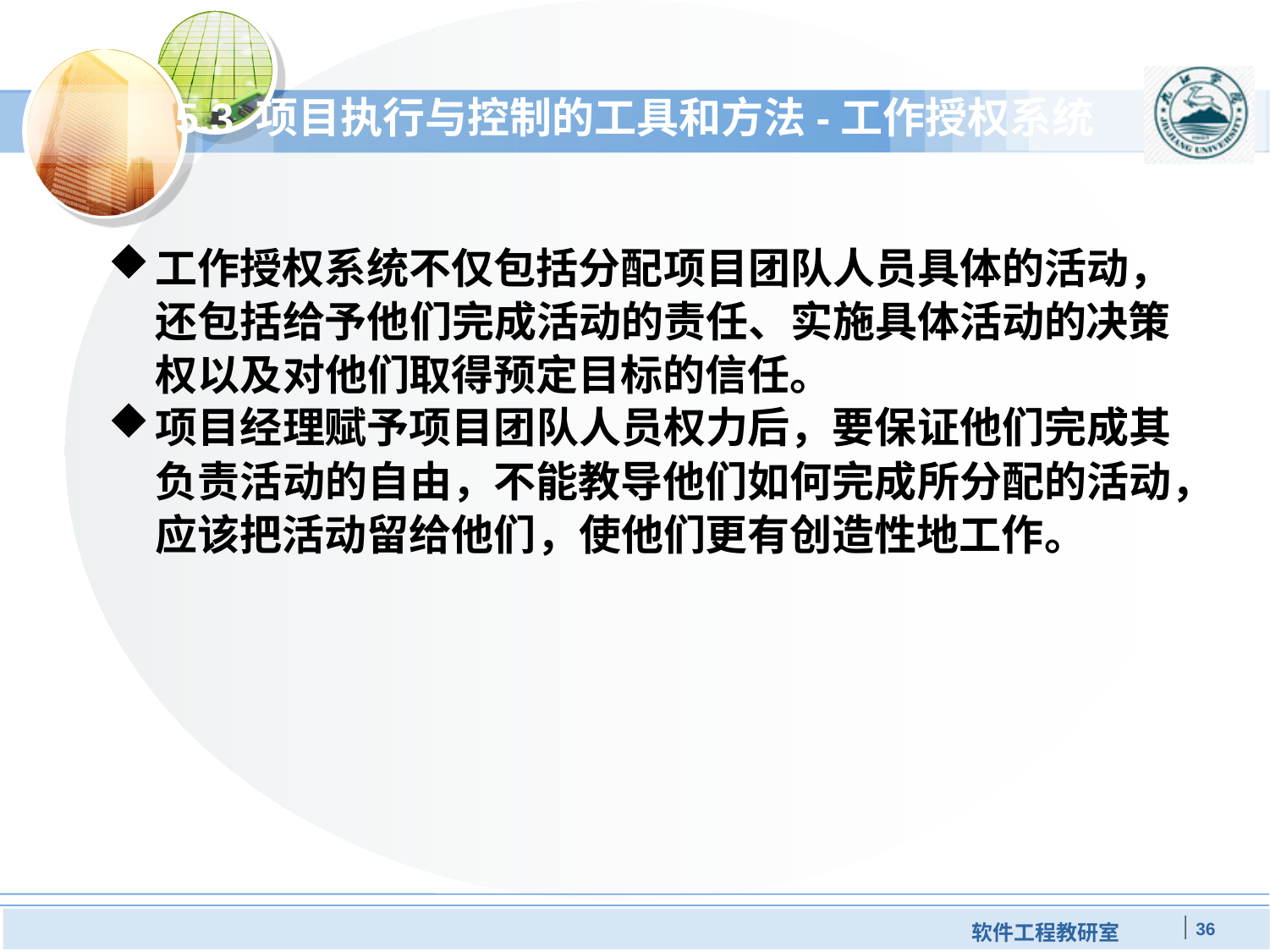

# 5.3 项目执行与控制的工具和方法-工作授权系统
工作授权系统不仅包括分配项目团队人员具体的活动，还包括给予他们完成活动的责任、实施具体活动的决策权以及对他们取得预定目标的信任。
项目经理赋予项目团队人员权力后，要保证他们完成其负责活动的自由，不能教导他们如何完成所分配的活动，应该把活动留给他们，使他们更有创造性地工作。